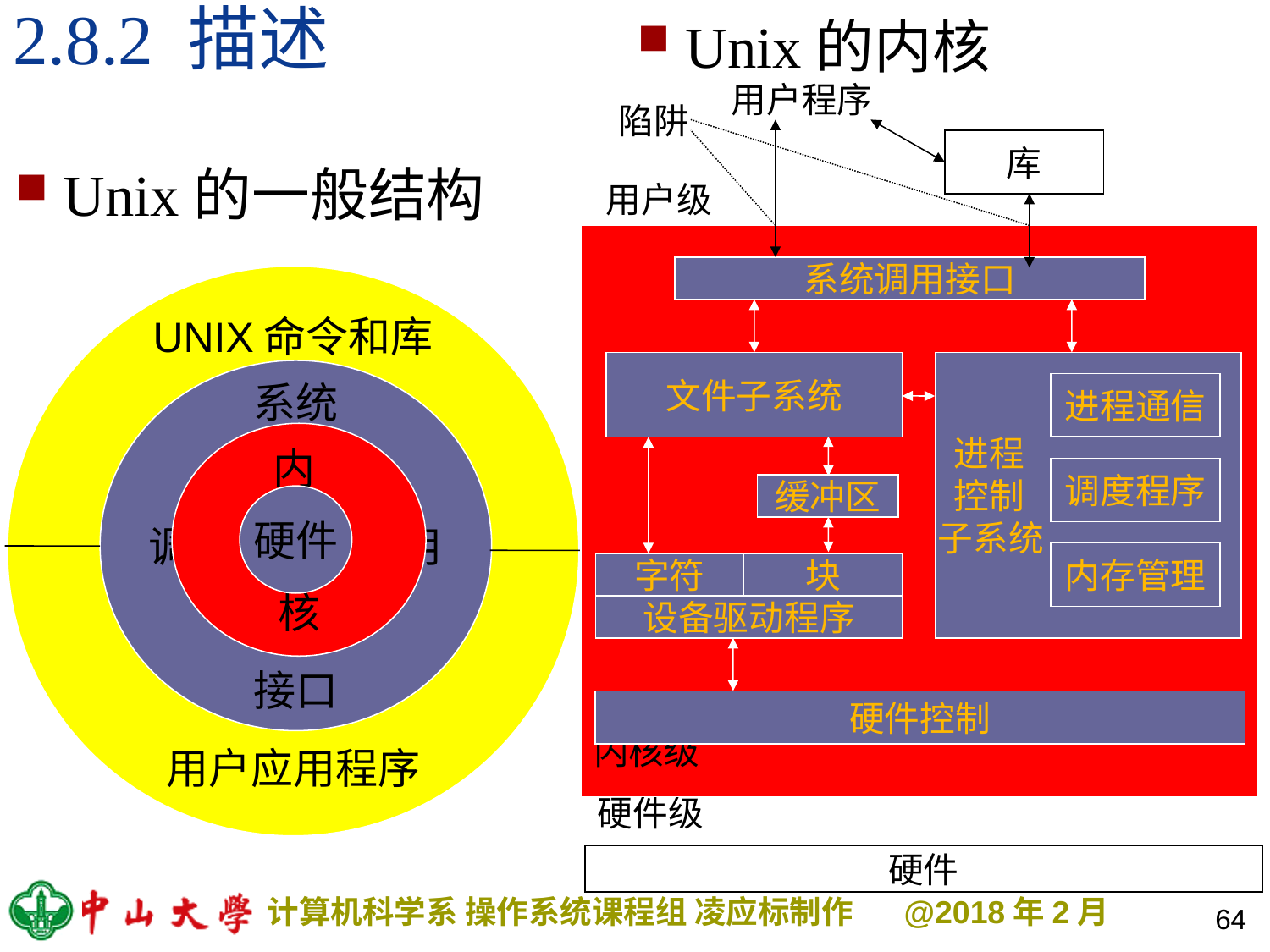

# 2.8.2 描述
Unix的内核
用户程序
陷阱

库
用户级

内核级
系统调用接口

文件子系统
 进程
 控制
子系统
进程通信

调度程序
缓冲区

内存管理
字符
块
设备驱动程序

硬件控制
硬件级
硬件
Unix的一般结构
UNIX命令和库

用户应用程序
系统

调                      用

接口
内

核
硬件

64